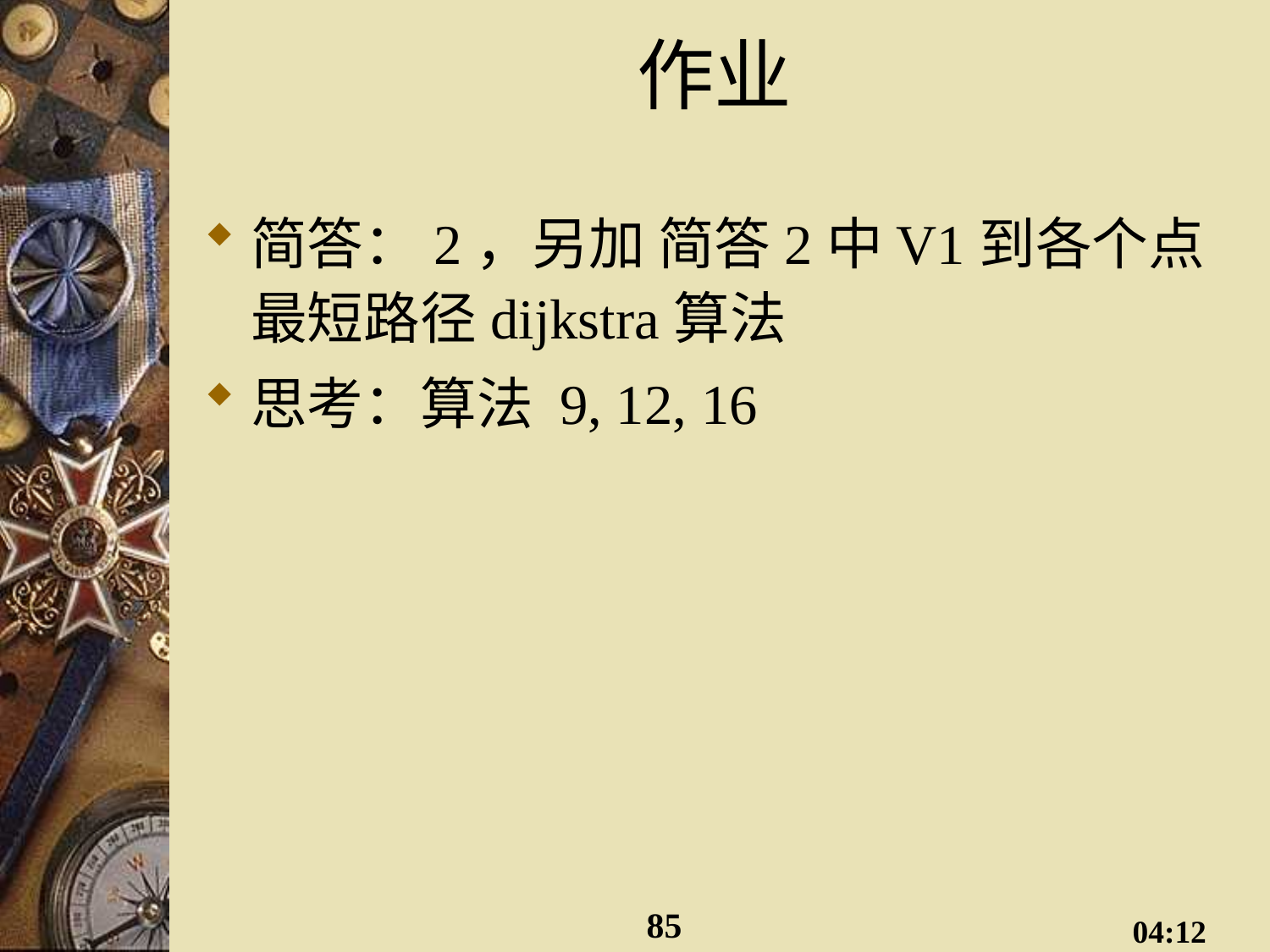

# 作业
简答：2，另加 简答2中V1到各个点最短路径dijkstra算法
思考：算法 9, 12, 16